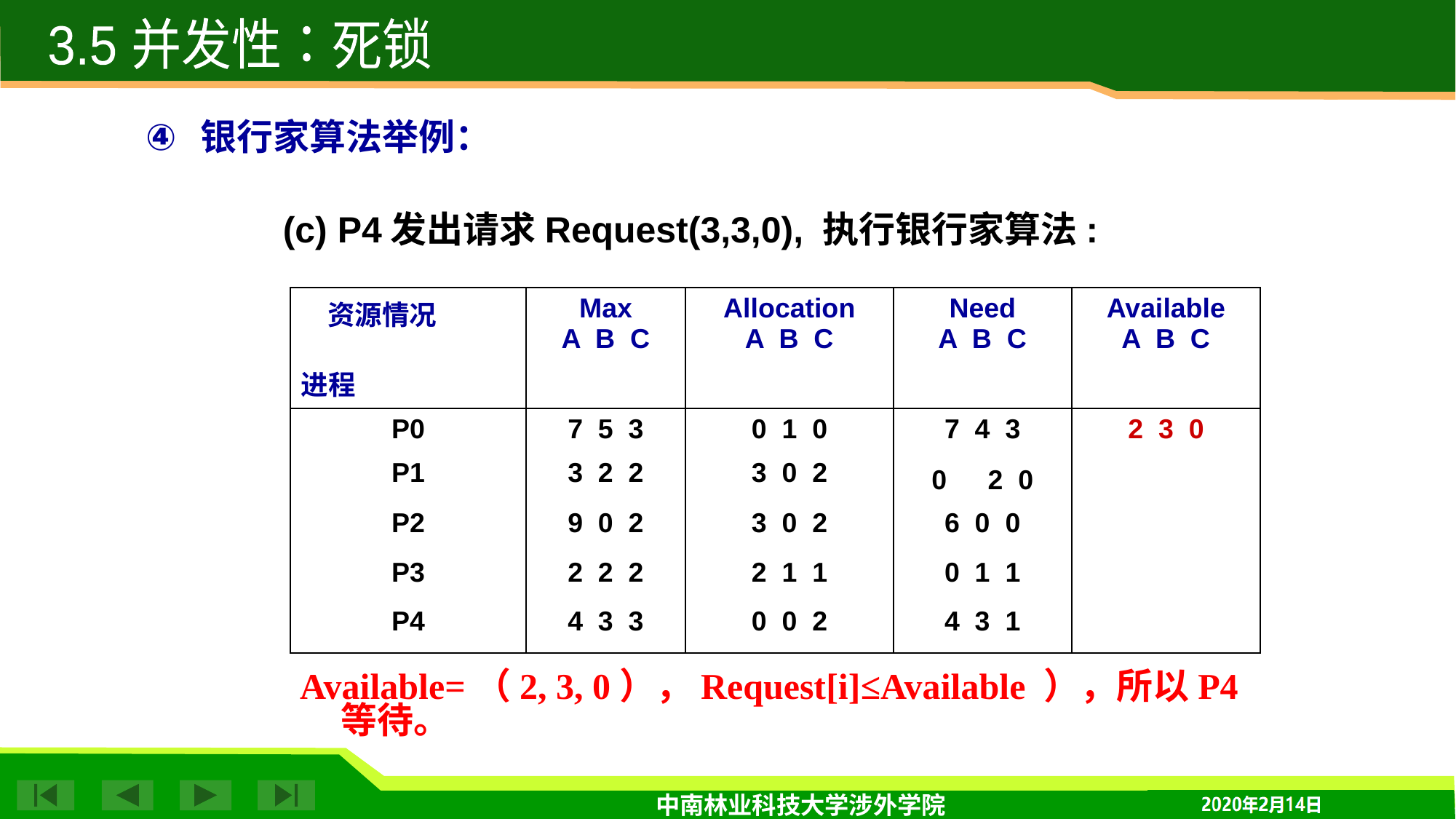

3.5 并发性：死锁
银行家算法举例：
(c) P4发出请求Request(3,3,0), 执行银行家算法:
| 资源情况 进程 | Max A B C | Allocation A B C | Need A B C | Available A B C |
| --- | --- | --- | --- | --- |
| P0 | 7 5 3 | 0 1 0 | 7 4 3 | 2 3 0 |
| P1 | 3 2 2 | 3 0 2 | 0　2 0 |  |
| P2 | 9 0 2 | 3 0 2 | 6 0 0 |  |
| P3 | 2 2 2 | 2 1 1 | 0 1 1 |  |
| P4 | 4 3 3 | 0 0 2 | 4 3 1 |  |
Available=（2, 3, 0），Request[i]≤Available ），所以P4等待。